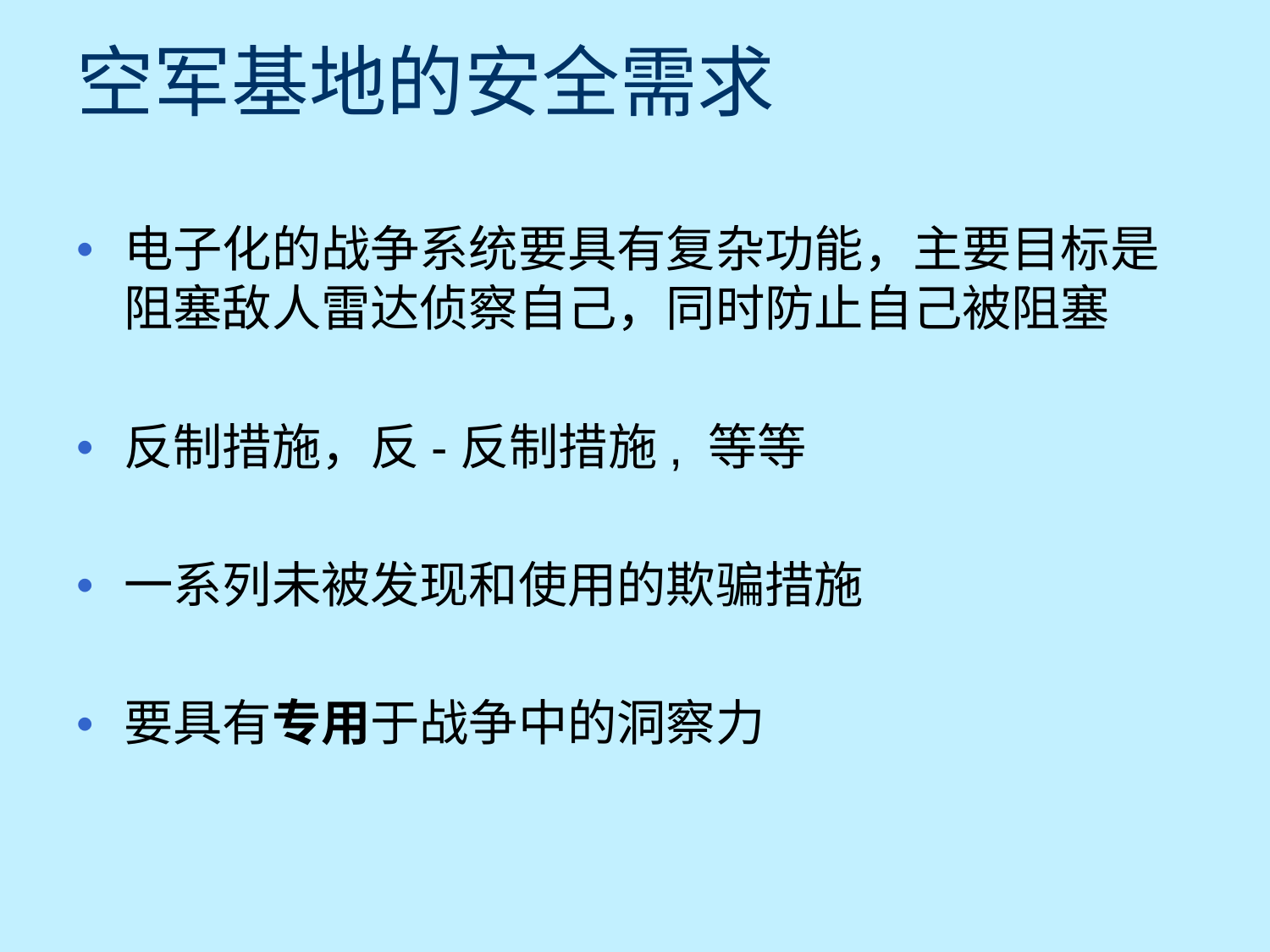

# 空军基地的安全需求
电子化的战争系统要具有复杂功能，主要目标是阻塞敌人雷达侦察自己，同时防止自己被阻塞

反制措施，反-反制措施, 等等

一系列未被发现和使用的欺骗措施

要具有专用于战争中的洞察力
29